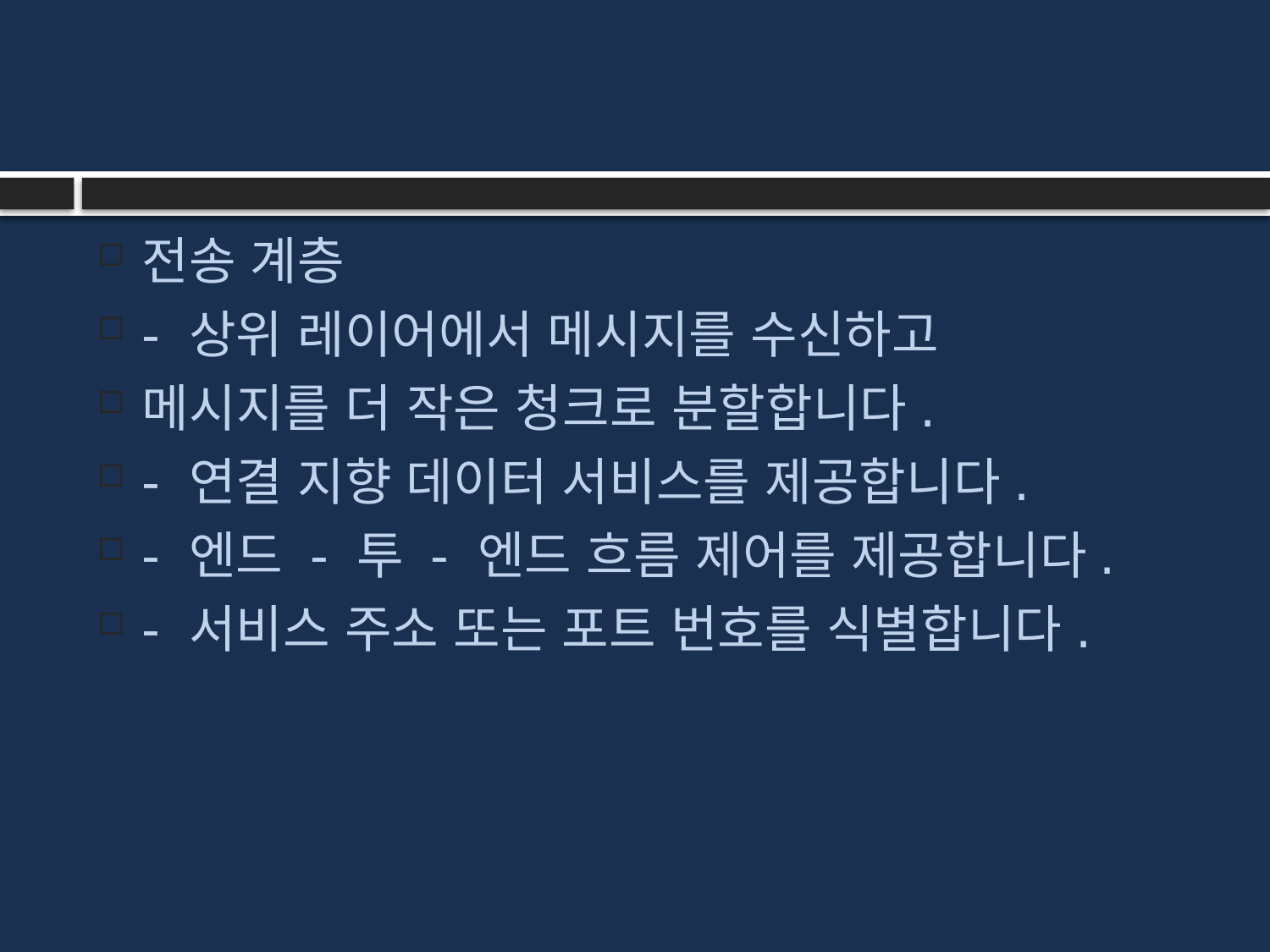

#
전송 계층
- 상위 레이어에서 메시지를 수신하고
메시지를 더 작은 청크로 분할합니다.
- 연결 지향 데이터 서비스를 제공합니다.
- 엔드 - 투 - 엔드 흐름 제어를 제공합니다.
- 서비스 주소 또는 포트 번호를 식별합니다.